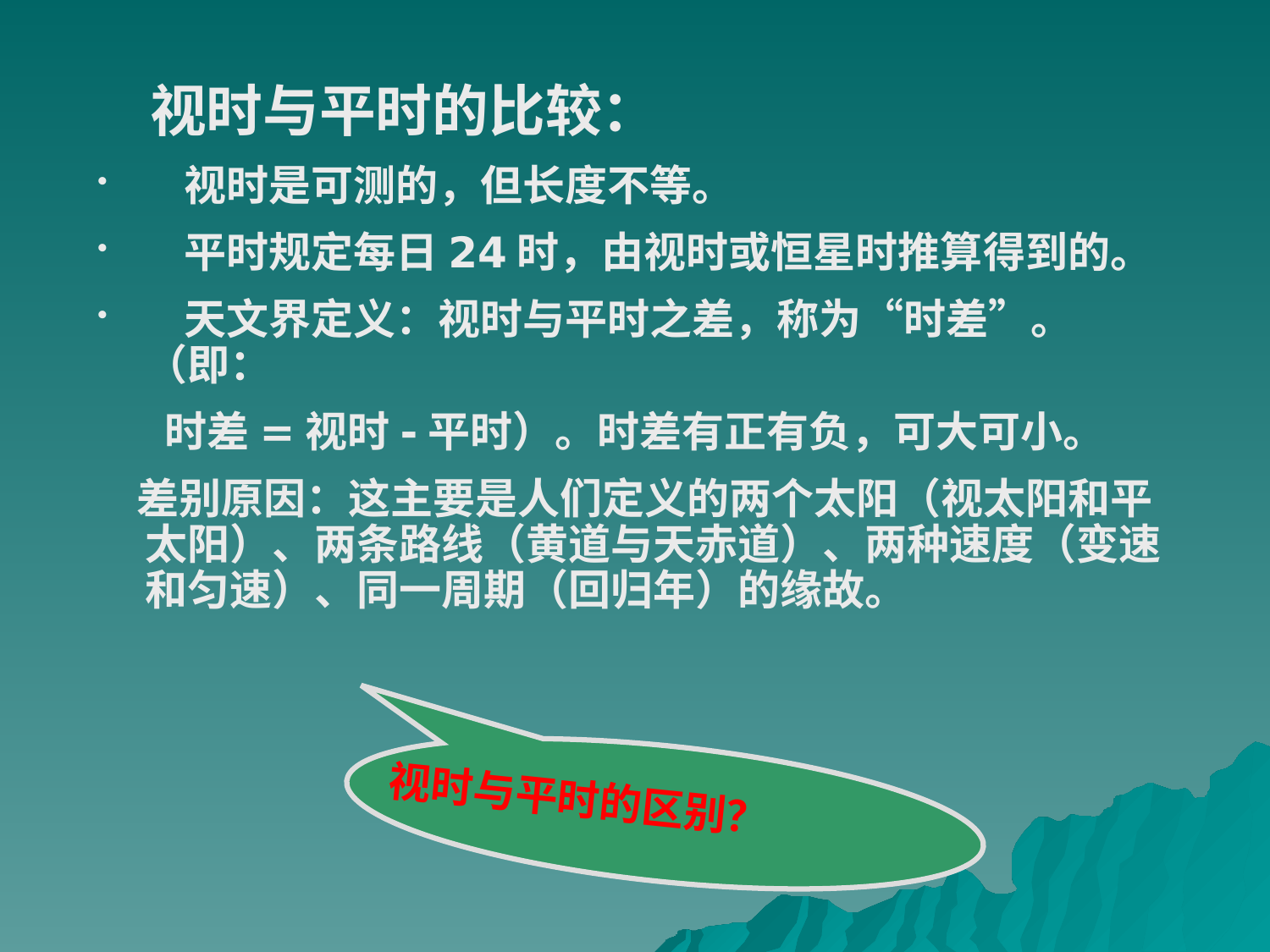

视时与平时的比较：
   视时是可测的，但长度不等。
   平时规定每日24时，由视时或恒星时推算得到的。
   天文界定义：视时与平时之差，称为“时差”。（即：
      时差=视时-平时）。时差有正有负，可大可小。
   差别原因：这主要是人们定义的两个太阳（视太阳和平太阳）、两条路线（黄道与天赤道）、两种速度（变速和匀速）、同一周期（回归年）的缘故。

视时与平时的区别？